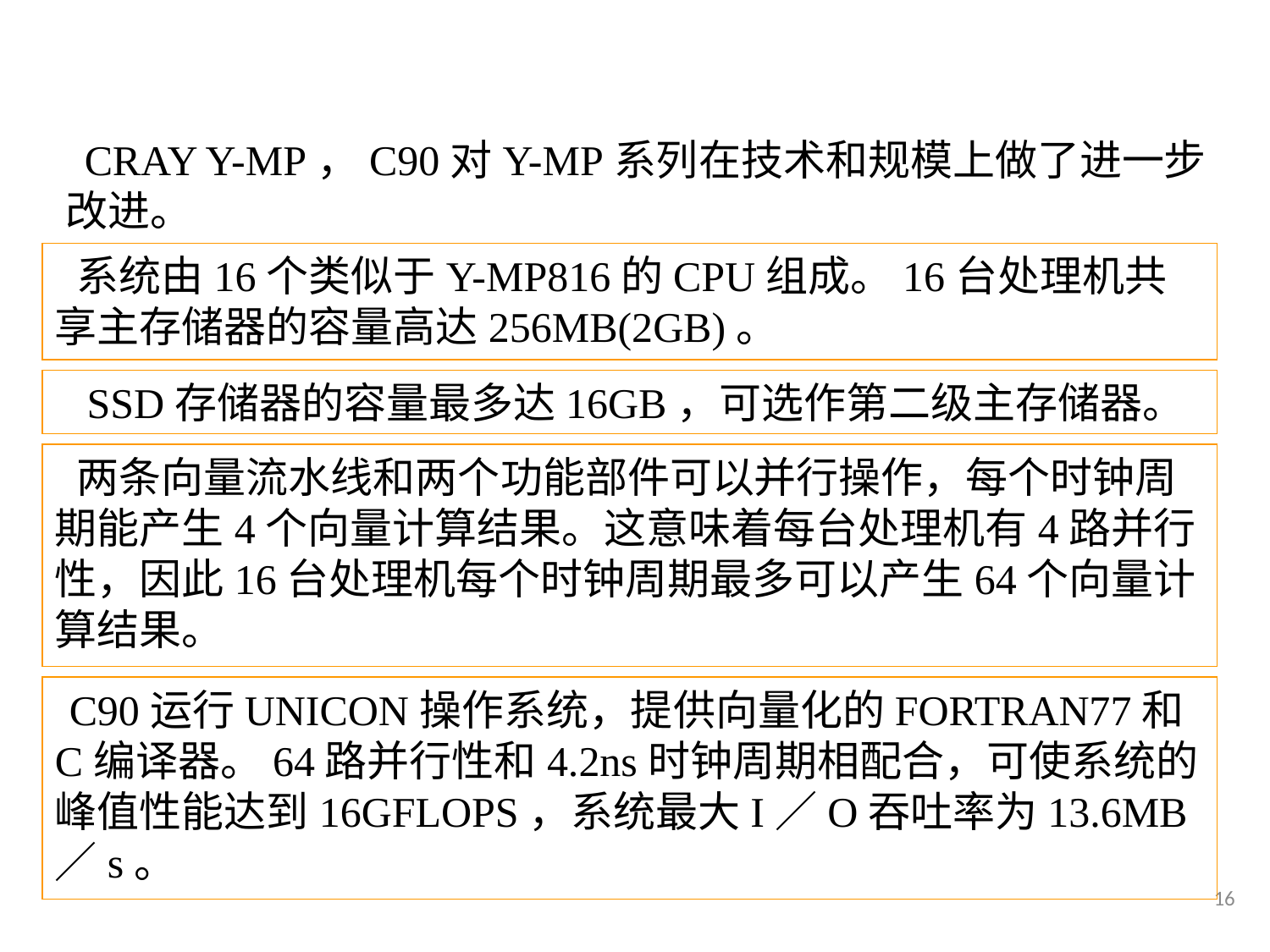

CRAY Y-MP，C90对Y-MP系列在技术和规模上做了进一步改进。
  系统由16个类似于Y-MP816的CPU组成。16台处理机共享主存储器的容量高达256MB(2GB)。
    SSD存储器的容量最多达16GB，可选作第二级主存储器。
  两条向量流水线和两个功能部件可以并行操作，每个时钟周期能产生4个向量计算结果。这意味着每台处理机有4路并行性，因此16台处理机每个时钟周期最多可以产生64个向量计算结果。
  C90运行UNICON操作系统，提供向量化的FORTRAN77和C编译器。64路并行性和4.2ns时钟周期相配合，可使系统的峰值性能达到16GFLOPS，系统最大I／O吞吐率为13.6MB／s。
16